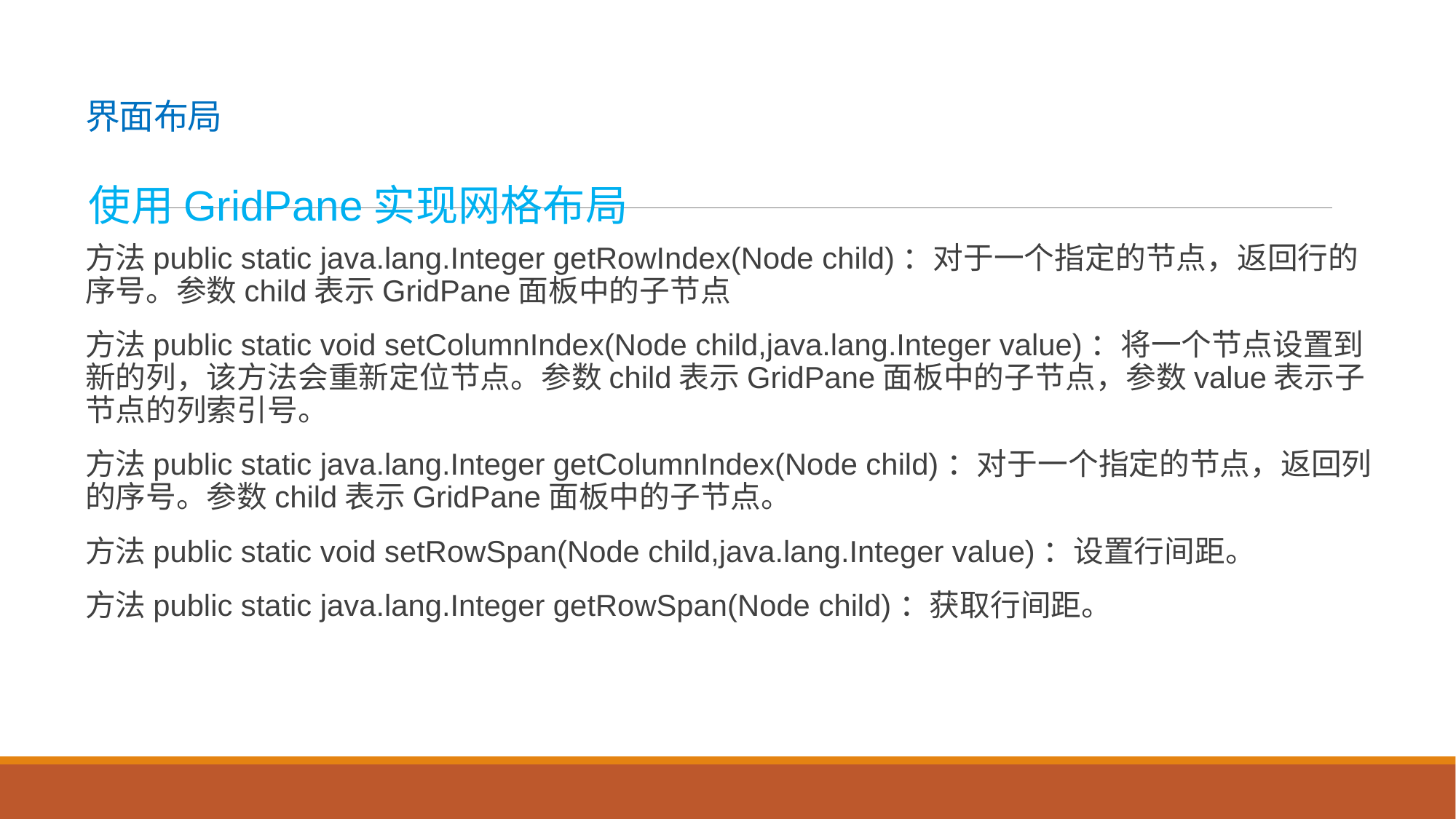

# 界面布局
使用GridPane实现网格布局
方法public static java.lang.Integer getRowIndex(Node child)：对于一个指定的节点，返回行的序号。参数child表示GridPane面板中的子节点
方法public static void setColumnIndex(Node child,java.lang.Integer value)：将一个节点设置到新的列，该方法会重新定位节点。参数child表示GridPane面板中的子节点，参数value表示子节点的列索引号。
方法public static java.lang.Integer getColumnIndex(Node child)：对于一个指定的节点，返回列的序号。参数child表示GridPane面板中的子节点。
方法public static void setRowSpan(Node child,java.lang.Integer value)：设置行间距。
方法public static java.lang.Integer getRowSpan(Node child)：获取行间距。